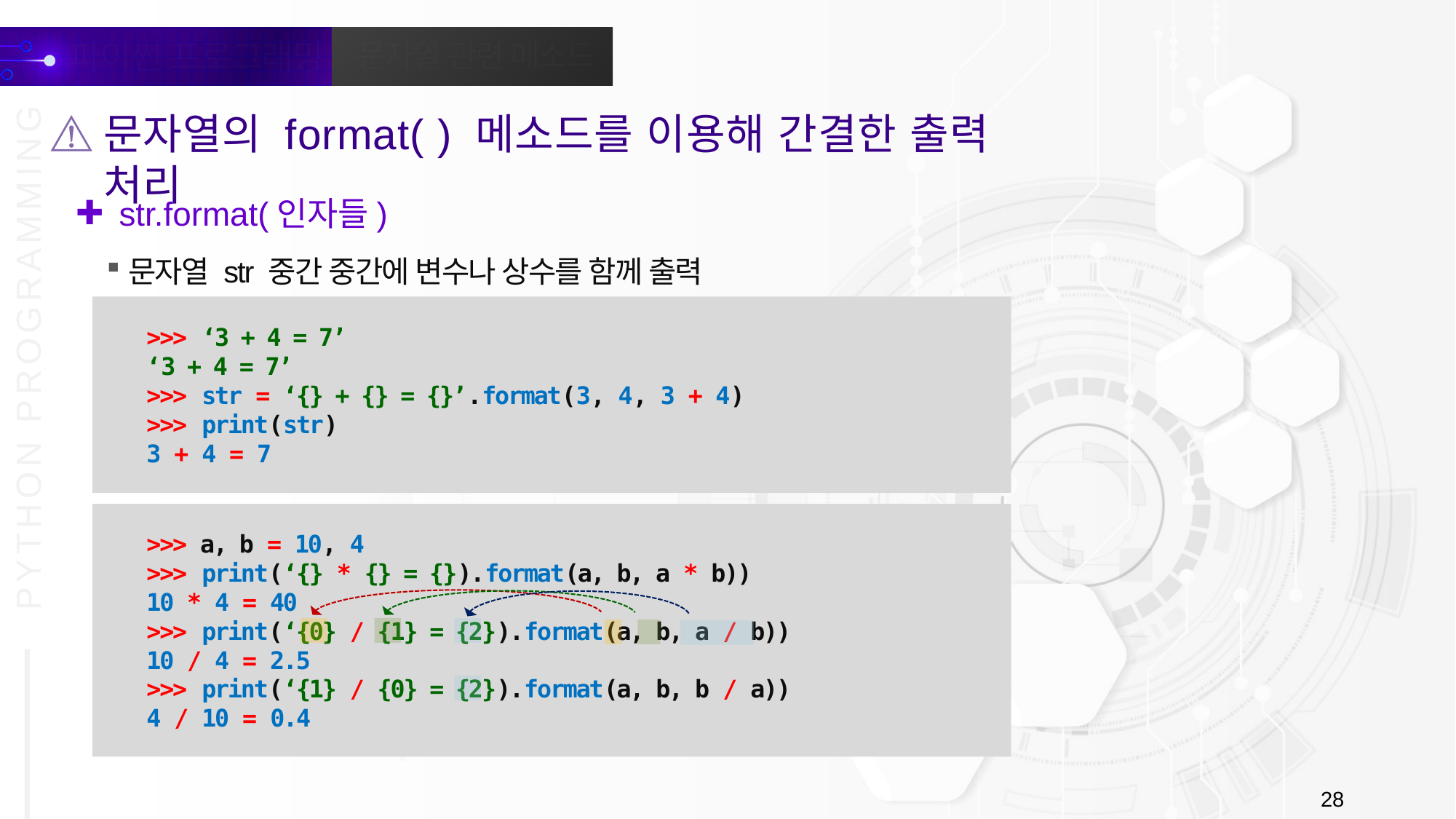

문자열의 format( ) 메소드를 이용해 간결한 출력 처리
str.format(인자들)
문자열 str 중간 중간에 변수나 상수를 함께 출력
>>> ‘3 + 4 = 7’
‘3 + 4 = 7’
>>> str = ‘{} + {} = {}’.format(3, 4, 3 + 4)
>>> print(str)
3 + 4 = 7
>>> a, b = 10, 4
>>> print(‘{} * {} = {}).format(a, b, a * b))
10 * 4 = 40
>>> print(‘{0} / {1} = {2}).format(a, b, a / b))
10 / 4 = 2.5
>>> print(‘{1} / {0} = {2}).format(a, b, b / a))
4 / 10 = 0.4

28